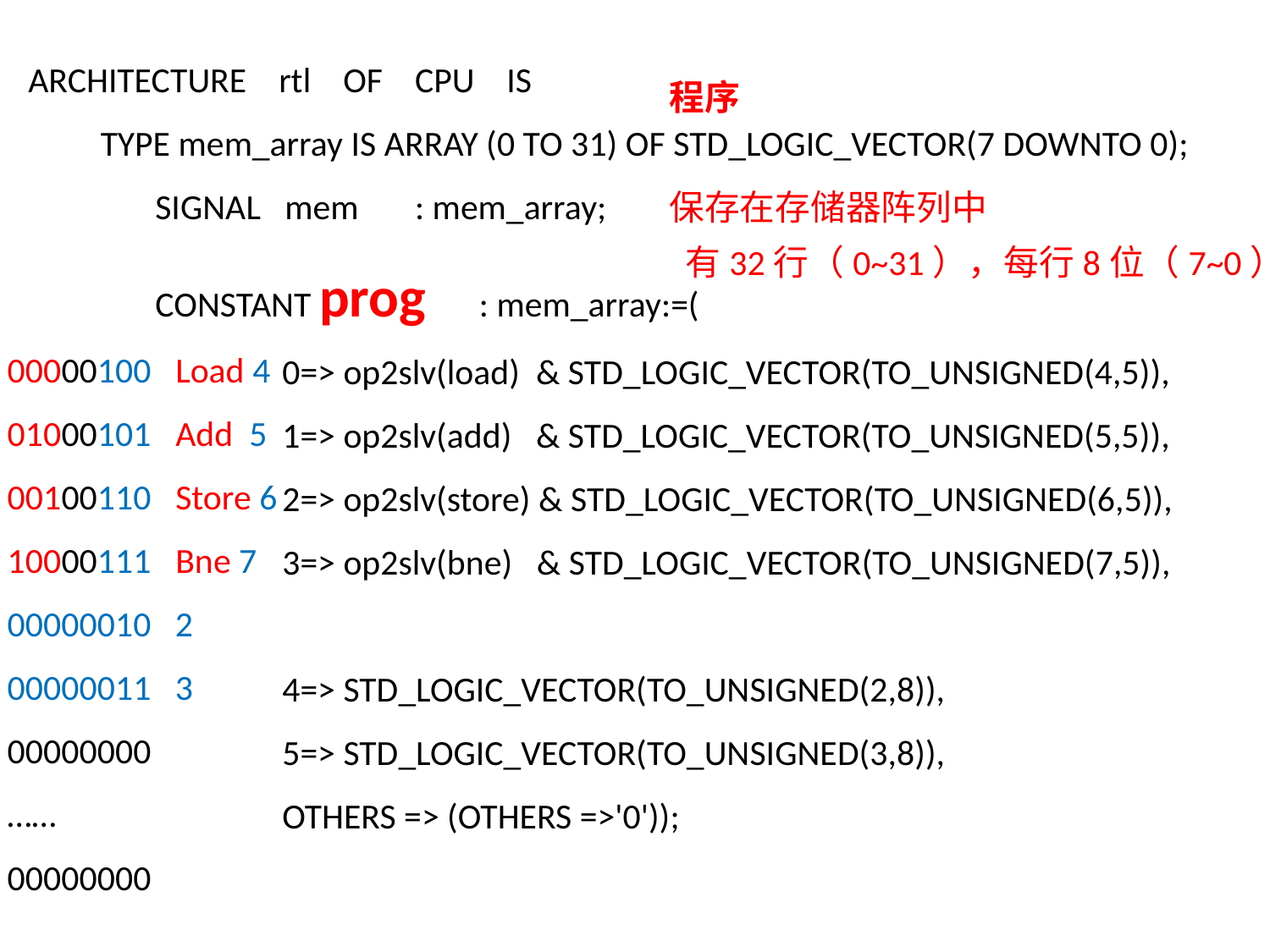

ARCHITECTURE    rtl    OF    CPU    IS
         TYPE mem_array IS ARRAY (0 TO 31) OF STD_LOGIC_VECTOR(7 DOWNTO 0);
	SIGNAL   mem       : mem_array;
	CONSTANT prog      : mem_array:=(
		0=> op2slv(load)  & STD_LOGIC_VECTOR(TO_UNSIGNED(4,5)),
		1=> op2slv(add)   & STD_LOGIC_VECTOR(TO_UNSIGNED(5,5)),
		2=> op2slv(store) & STD_LOGIC_VECTOR(TO_UNSIGNED(6,5)),
		3=> op2slv(bne)   & STD_LOGIC_VECTOR(TO_UNSIGNED(7,5)),
		4=> STD_LOGIC_VECTOR(TO_UNSIGNED(2,8)),
		5=> STD_LOGIC_VECTOR(TO_UNSIGNED(3,8)),
		OTHERS => (OTHERS =>'0'));

程序

保存在存储器阵列中
 有32行（0~31），每行8位（7~0）
00000100   Load 4
01000101   Add  5
00100110   Store 6
10000111   Bne 7
00000010   2
00000011   3
00000000
……
00000000